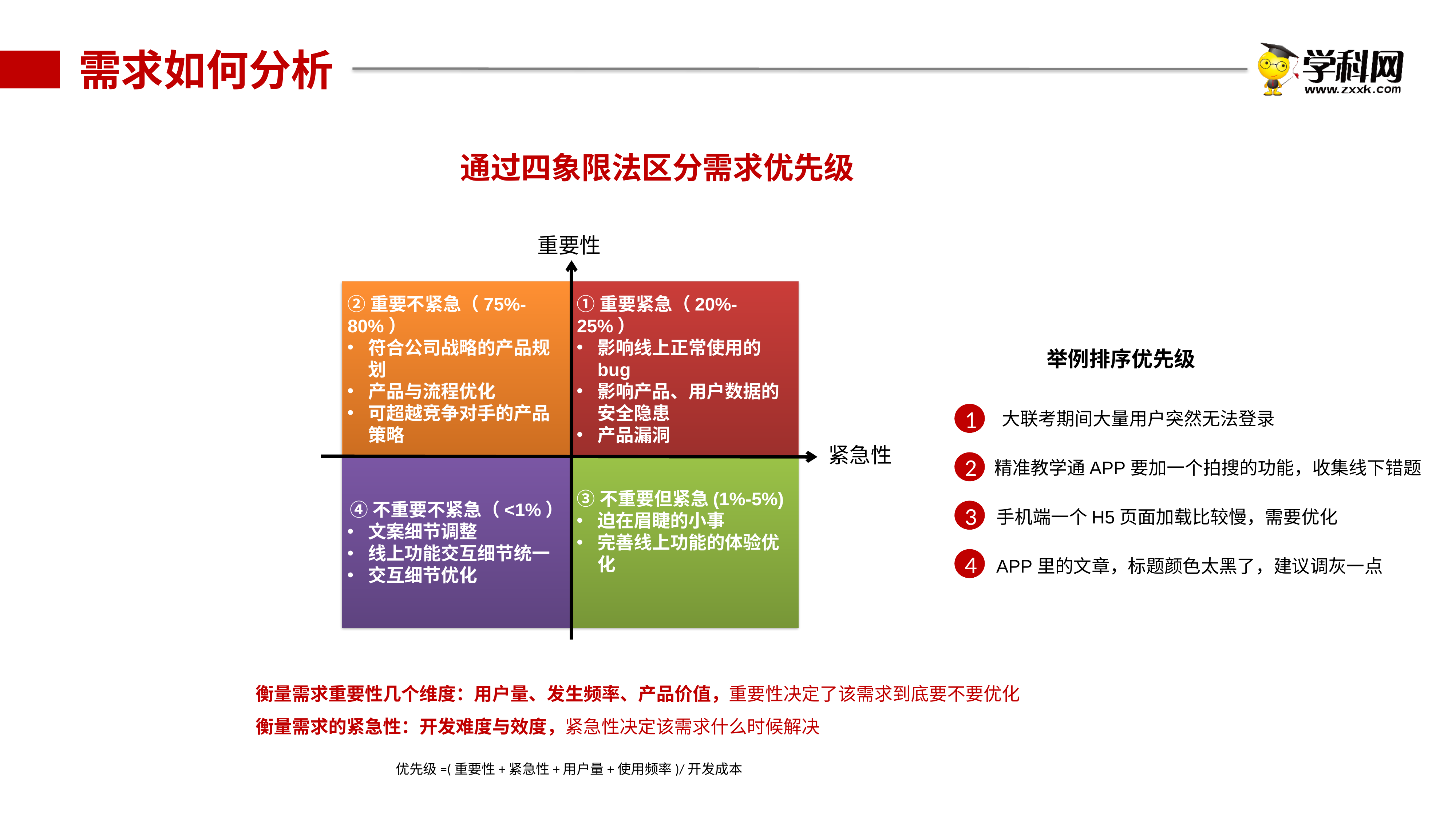

需求如何分析
通过四象限法区分需求优先级
重要性
②重要不紧急（75%-80%）
符合公司战略的产品规划
产品与流程优化
可超越竞争对手的产品策略
①重要紧急（20%-25%）
影响线上正常使用的bug
影响产品、用户数据的安全隐患
产品漏洞
紧急性
④不重要不紧急（<1%）
文案细节调整
线上功能交互细节统一
交互细节优化
③不重要但紧急(1%-5%)
迫在眉睫的小事
完善线上功能的体验优化

举例排序优先级
1
大联考期间大量用户突然无法登录
2
精准教学通APP要加一个拍搜的功能，收集线下错题
3
手机端一个H5页面加载比较慢，需要优化
4
APP里的文章，标题颜色太黑了，建议调灰一点
衡量需求重要性几个维度：用户量、发生频率、产品价值，重要性决定了该需求到底要不要优化
衡量需求的紧急性：开发难度与效度，紧急性决定该需求什么时候解决
优先级=(重要性+紧急性+用户量+使用频率)/开发成本